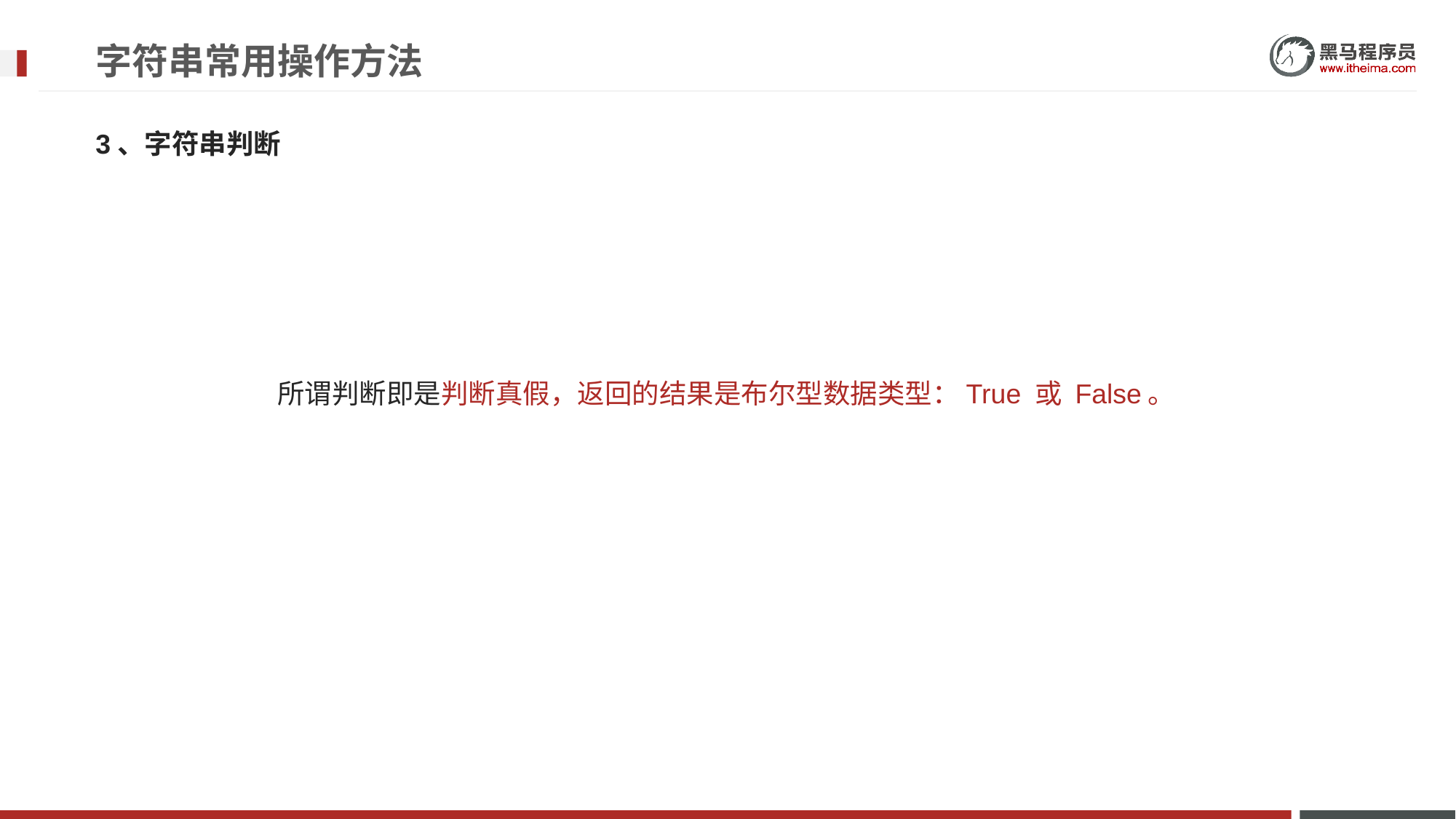

# 字符串常用操作方法
3、字符串判断
所谓判断即是判断真假，返回的结果是布尔型数据类型：True 或 False。